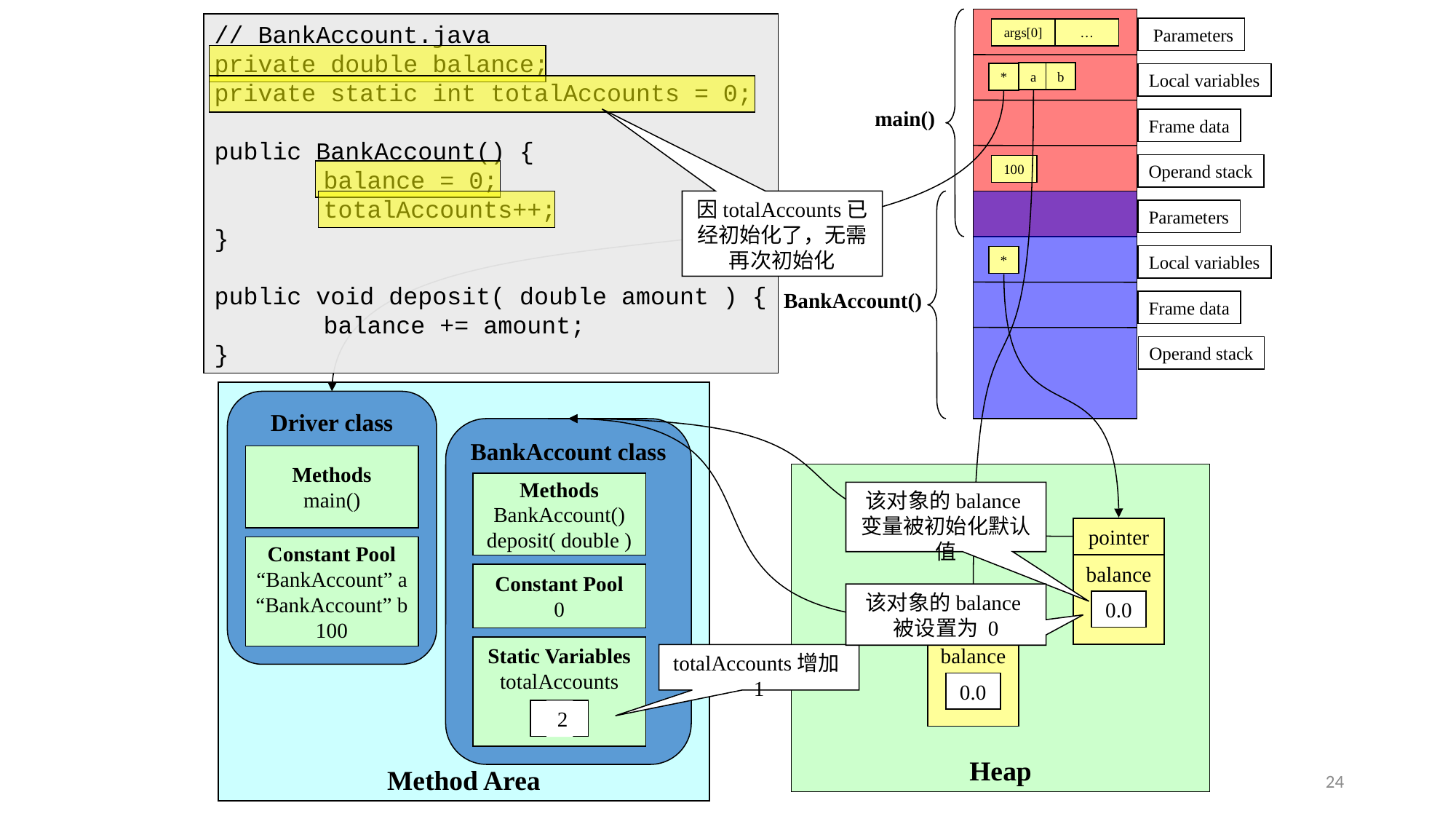

// BankAccount.java
private double balance;
private static int totalAccounts = 0;

public BankAccount() {
	balance = 0;
	totalAccounts++;
}

public void deposit( double amount ) {
	balance += amount;
}
args[0]
…
 Parameters

a
b
*
Local variables

main()

Frame data

100
Operand stack

因totalAccounts已经初始化了，无需再次初始化

Parameters
*
pointer
Local variables
BankAccount()

Frame data

Operand stack
Method Area
Driver class
BankAccount class

pointer
Methods
main()
Heap
Methods
BankAccount()
deposit( double )
该对象的balance变量被初始化默认值
Constant Pool
“BankAccount” a
“BankAccount” b
100
balance
0.0
Constant Pool
0
该对象的balance被设置为 0
Static Variables
totalAccounts
1
balance
0.0
totalAccounts增加1
2
24